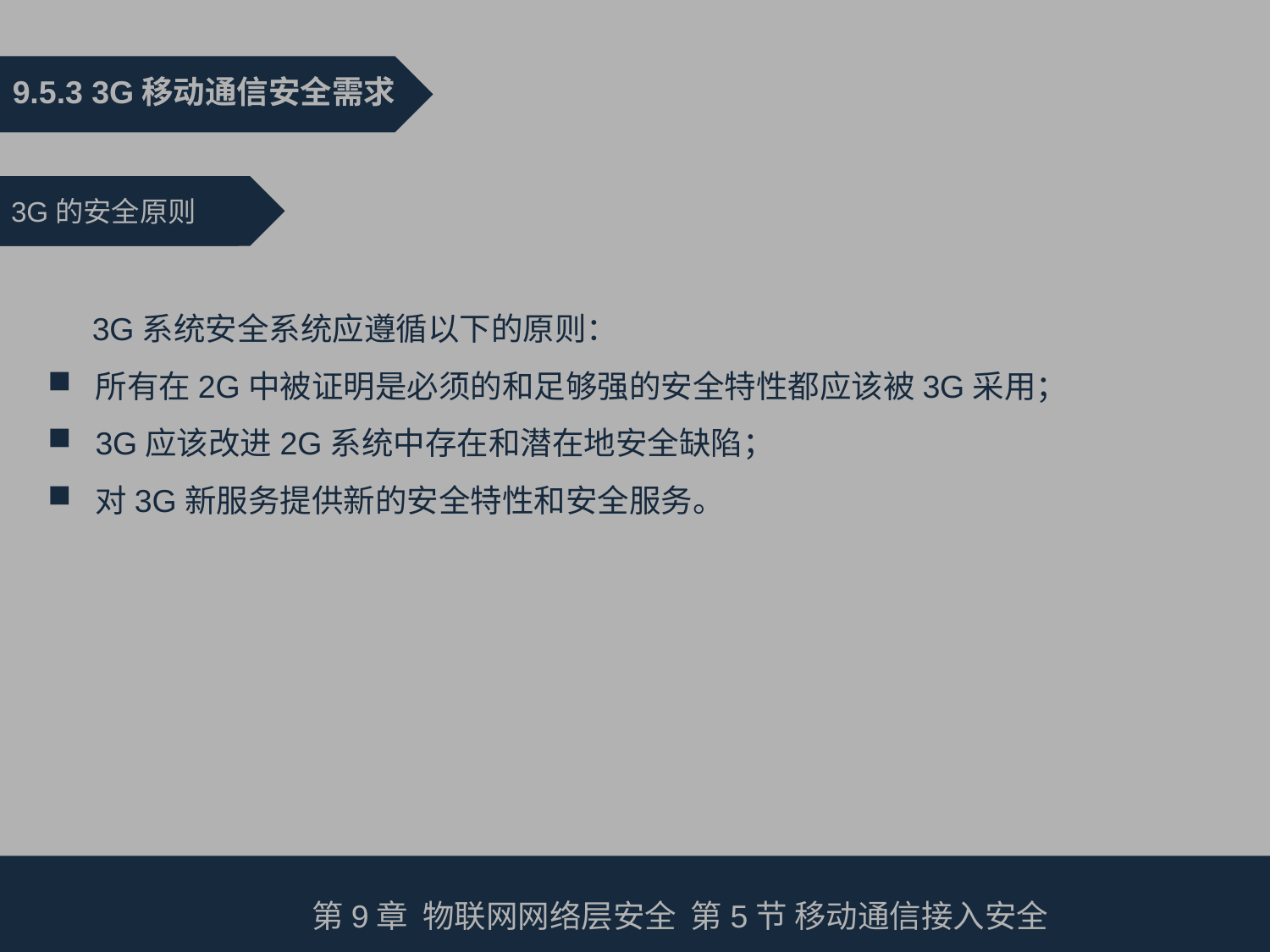

9.5.3 3G移动通信安全需求
3G的安全原则
     3G系统安全系统应遵循以下的原则：
所有在2G中被证明是必须的和足够强的安全特性都应该被3G采用；
3G应该改进2G系统中存在和潜在地安全缺陷；
对3G新服务提供新的安全特性和安全服务。
第9章  物联网网络层安全  第5节 移动通信接入安全